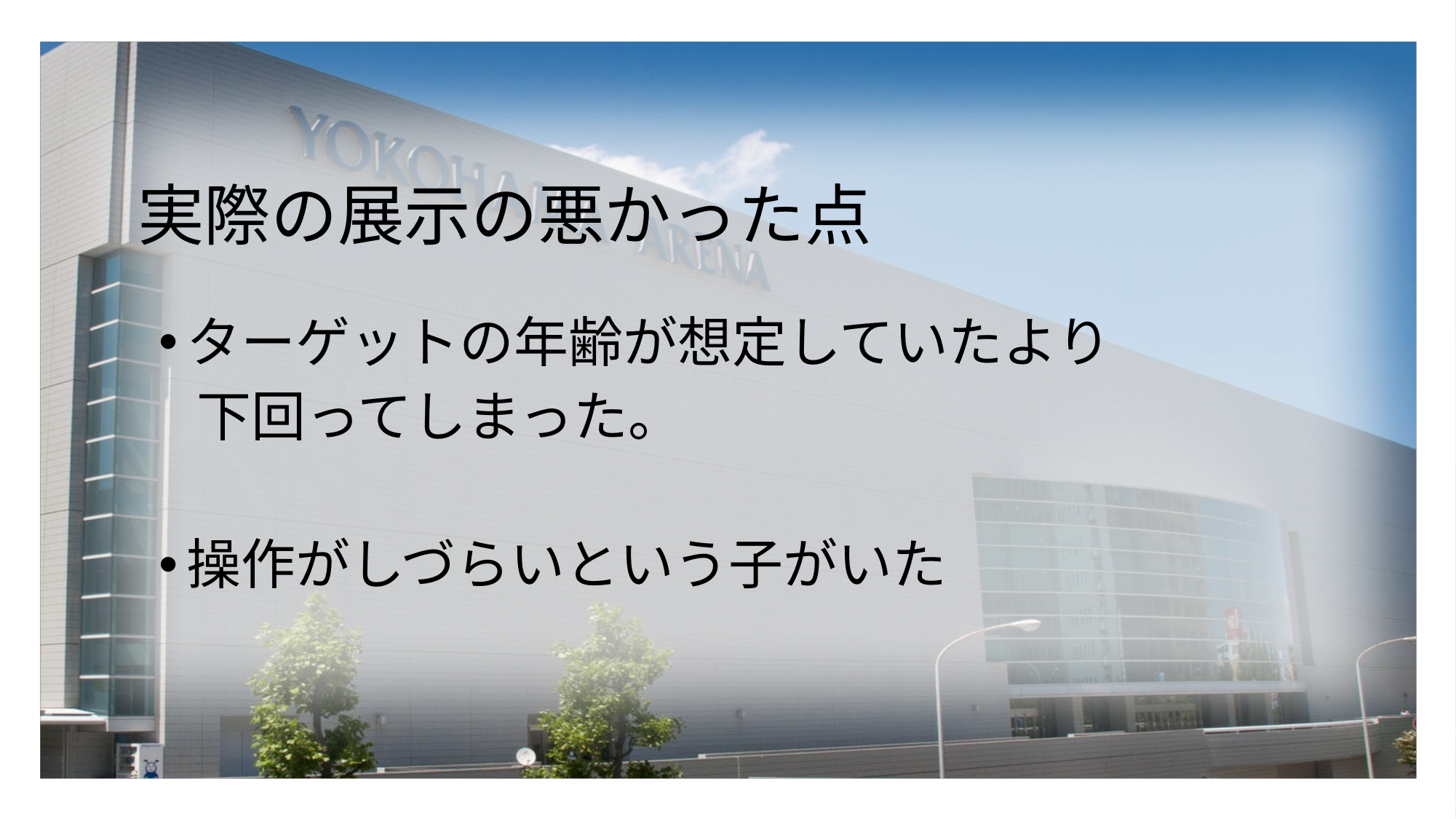

# 実際の展示の悪かった点
ターゲットの年齢が想定していたより
  下回ってしまった。

操作がしづらいという子がいた